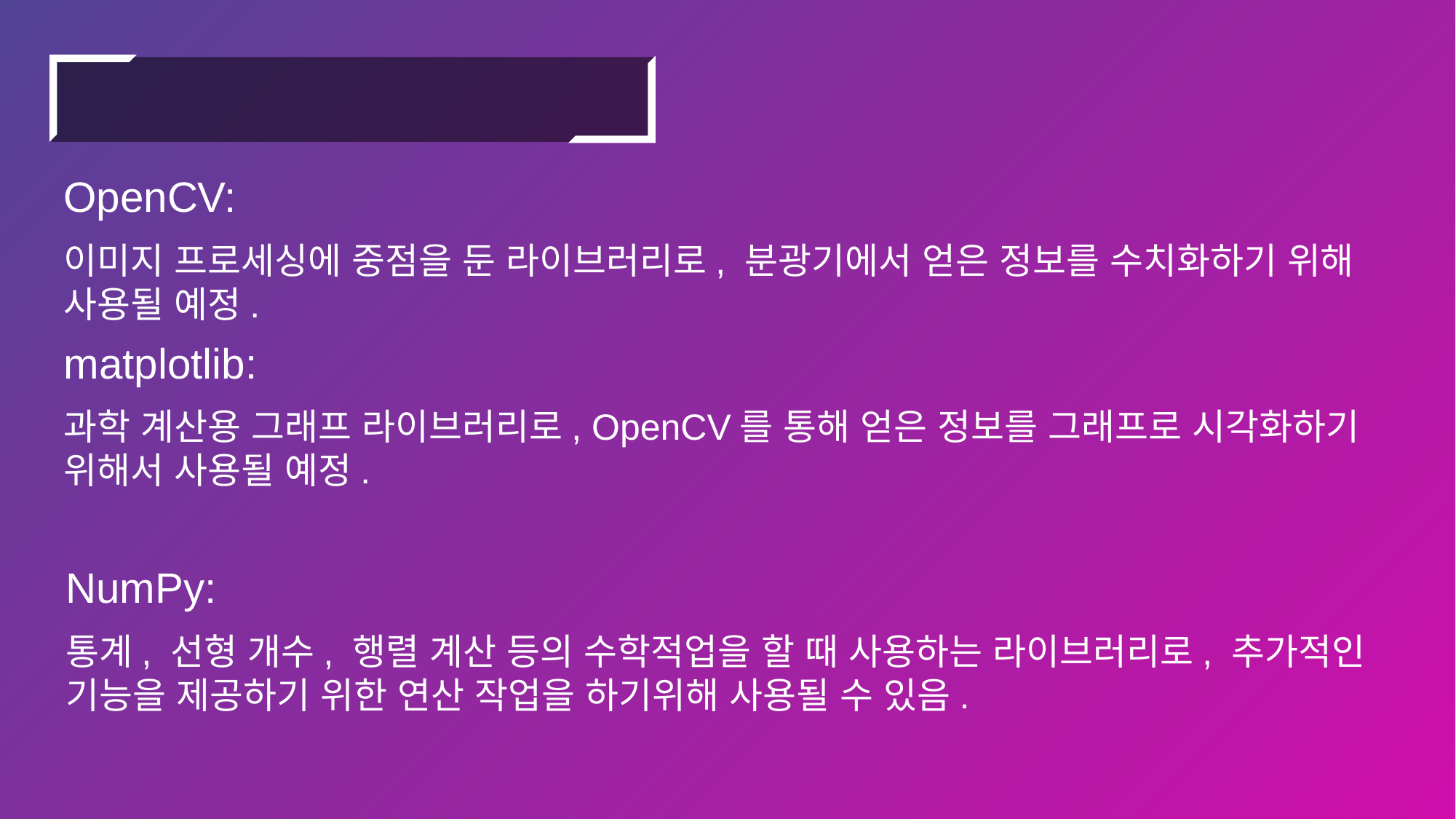

03 Software (Back-End)
OpenCV:

이미지 프로세싱에 중점을 둔 라이브러리로, 분광기에서 얻은 정보를 수치화하기 위해 사용될 예정.
matplotlib:

과학 계산용 그래프 라이브러리로, OpenCV를 통해 얻은 정보를 그래프로 시각화하기 위해서 사용될 예정.
NumPy:

통계, 선형 개수, 행렬 계산 등의 수학적업을 할 때 사용하는 라이브러리로, 추가적인 기능을 제공하기 위한 연산 작업을 하기위해 사용될 수 있음.